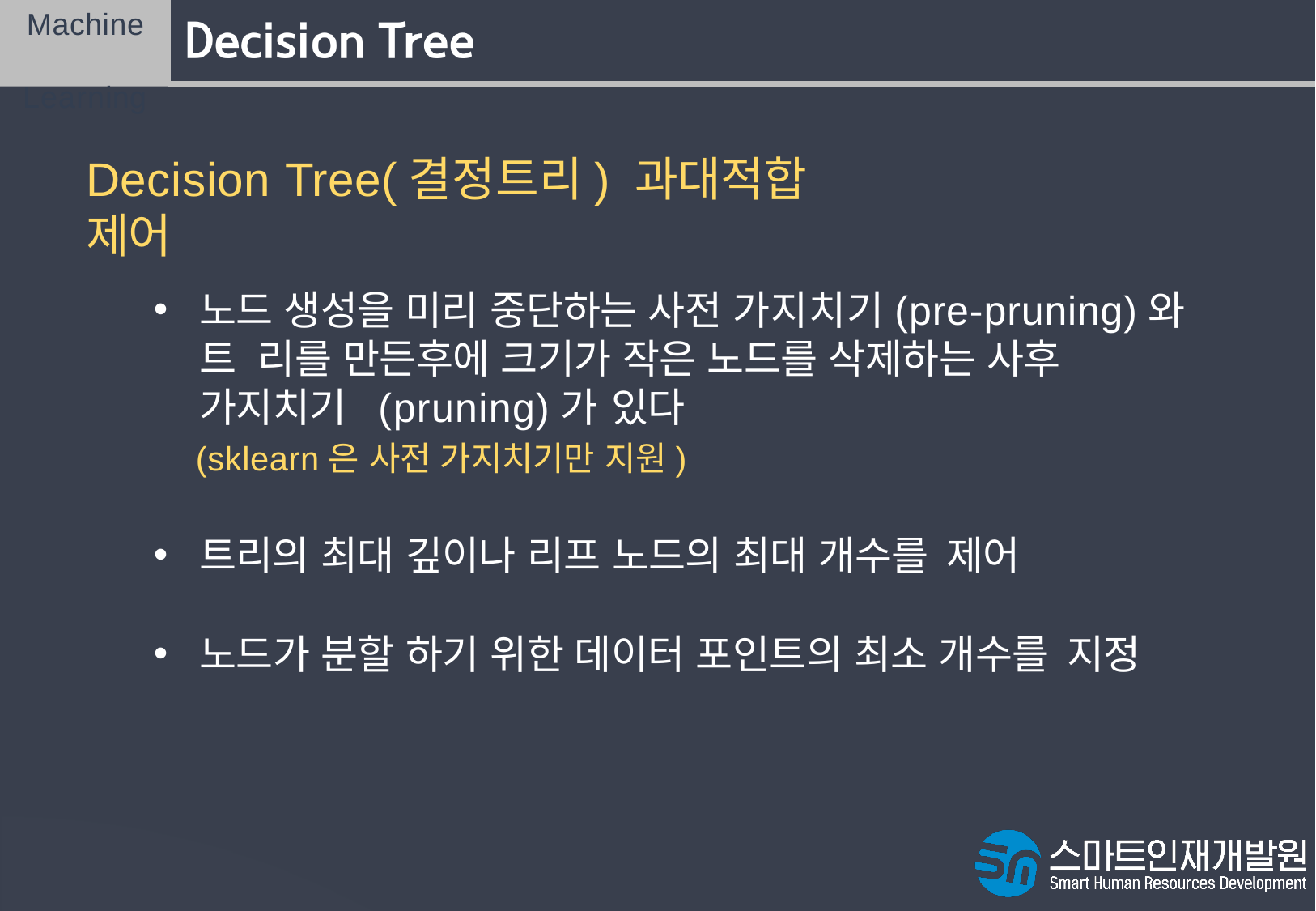

Machine  Learning

# Decision Tree(결정트리) 과대적합 제어
노드 생성을 미리 중단하는 사전 가지치기(pre-pruning)와 트  리를 만든후에 크기가 작은 노드를 삭제하는 사후 가지치기  (pruning)가 있다
(sklearn은 사전 가지치기만 지원)

트리의 최대 깊이나 리프 노드의 최대 개수를 제어

노드가 분할 하기 위한 데이터 포인트의 최소 개수를 지정